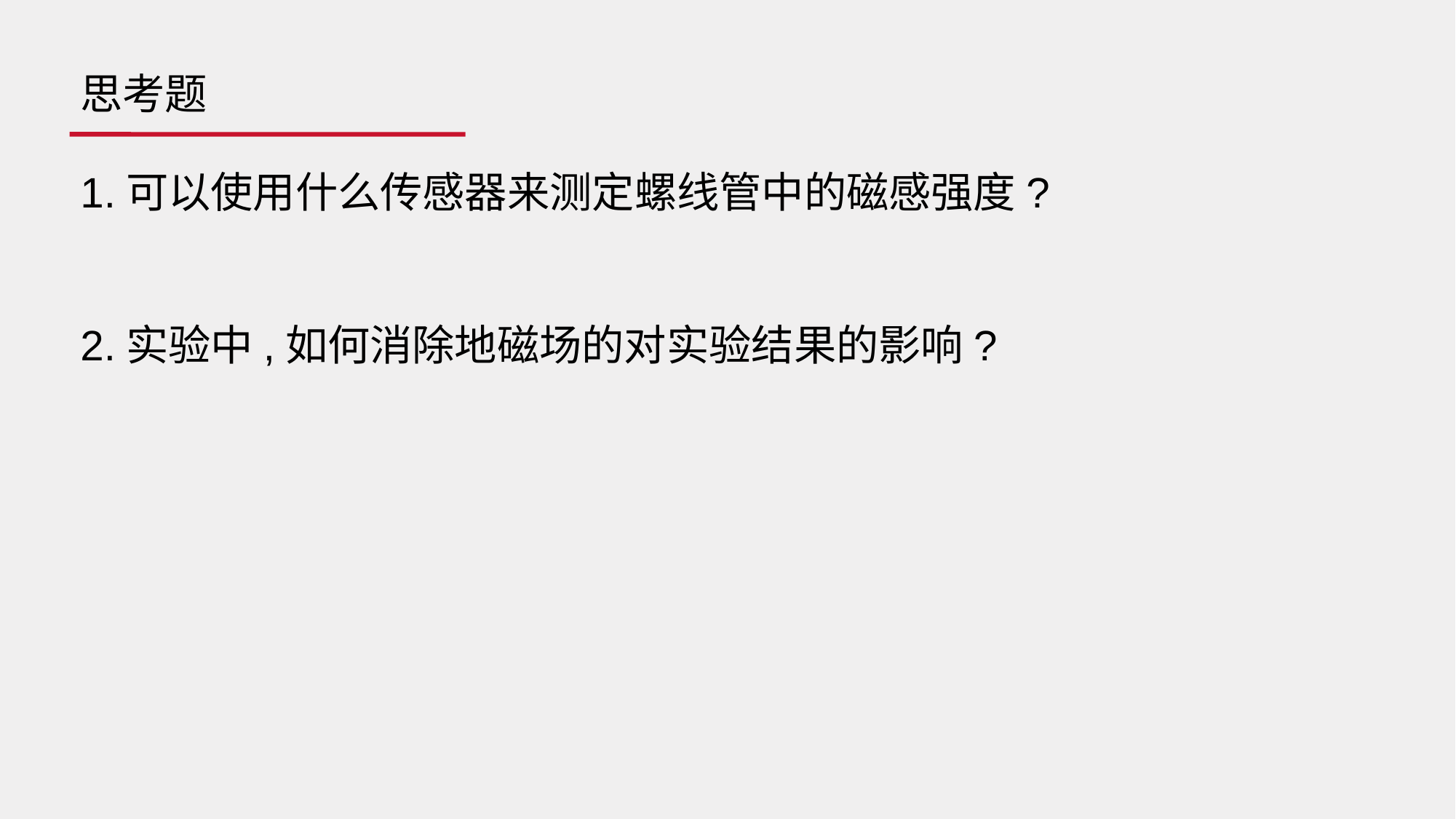

思考题

1.可以使用什么传感器来测定螺线管中的磁感强度?

2.实验中,如何消除地磁场的对实验结果的影响?